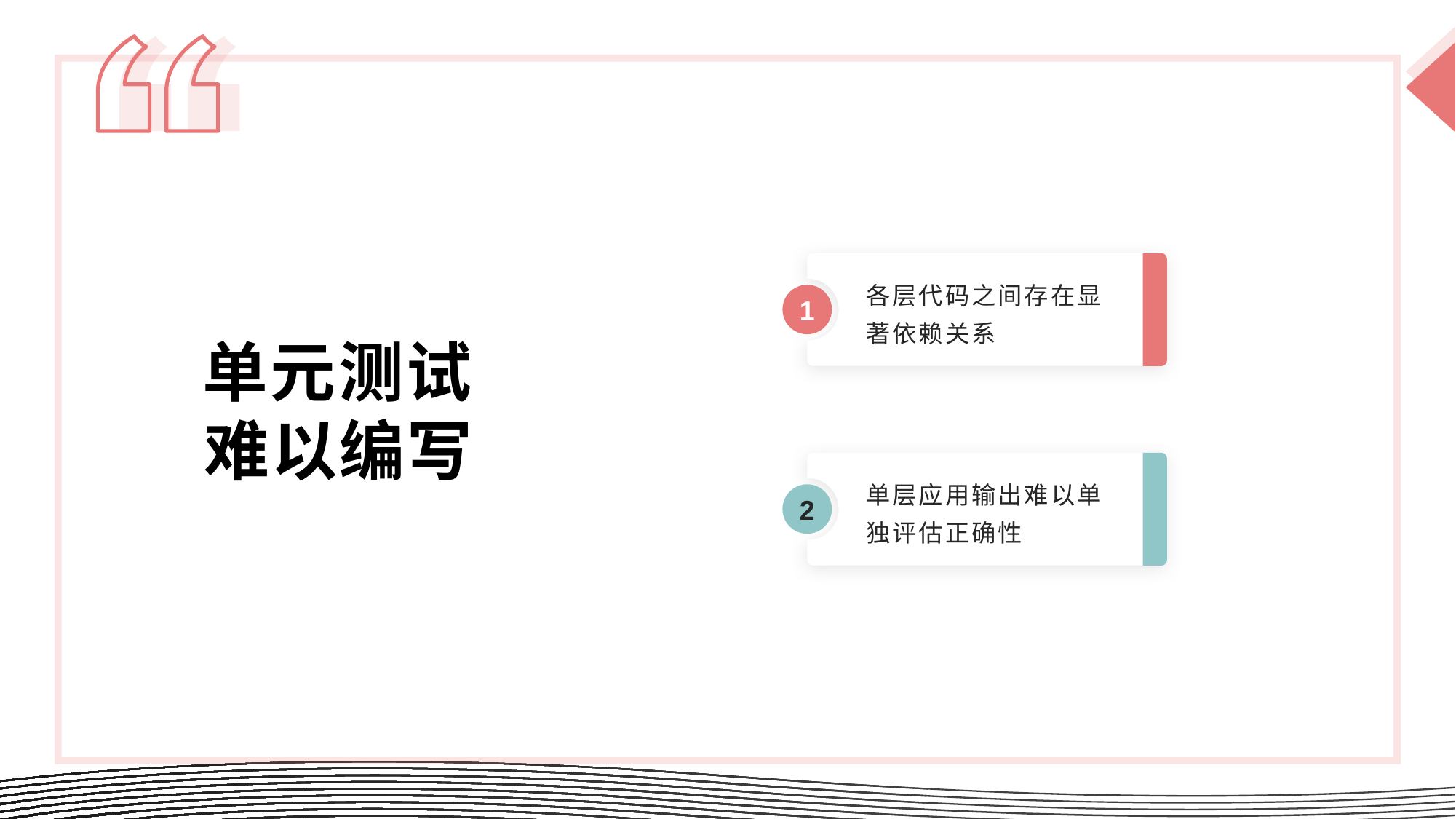

各层代码之间存在显著依赖关系

1
单元测试难以编写

单层应用输出难以单独评估正确性

2